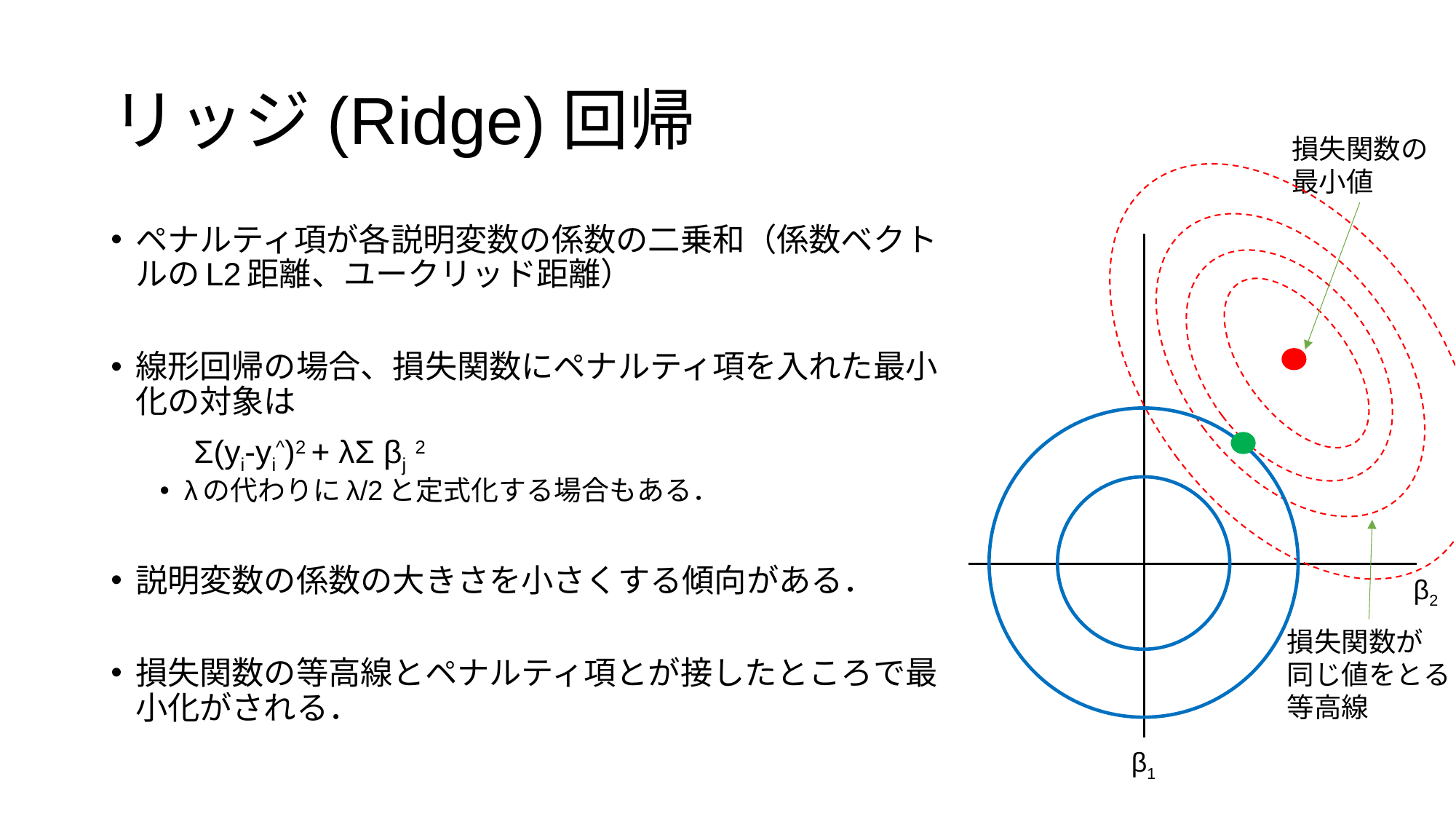

# リッジ(Ridge)回帰
損失関数の
最小値

ペナルティ項が各説明変数の係数の二乗和（係数ベクトルのL2距離、ユークリッド距離）

線形回帰の場合、損失関数にペナルティ項を入れた最小化の対象は
		Σ(yi-yi^)2 + λΣ βj 2
λの代わりにλ/2と定式化する場合もある．

説明変数の係数の大きさを小さくする傾向がある．

損失関数の等高線とペナルティ項とが接したところで最小化がされる．

β2
損失関数が
同じ値をとる
等高線
β1